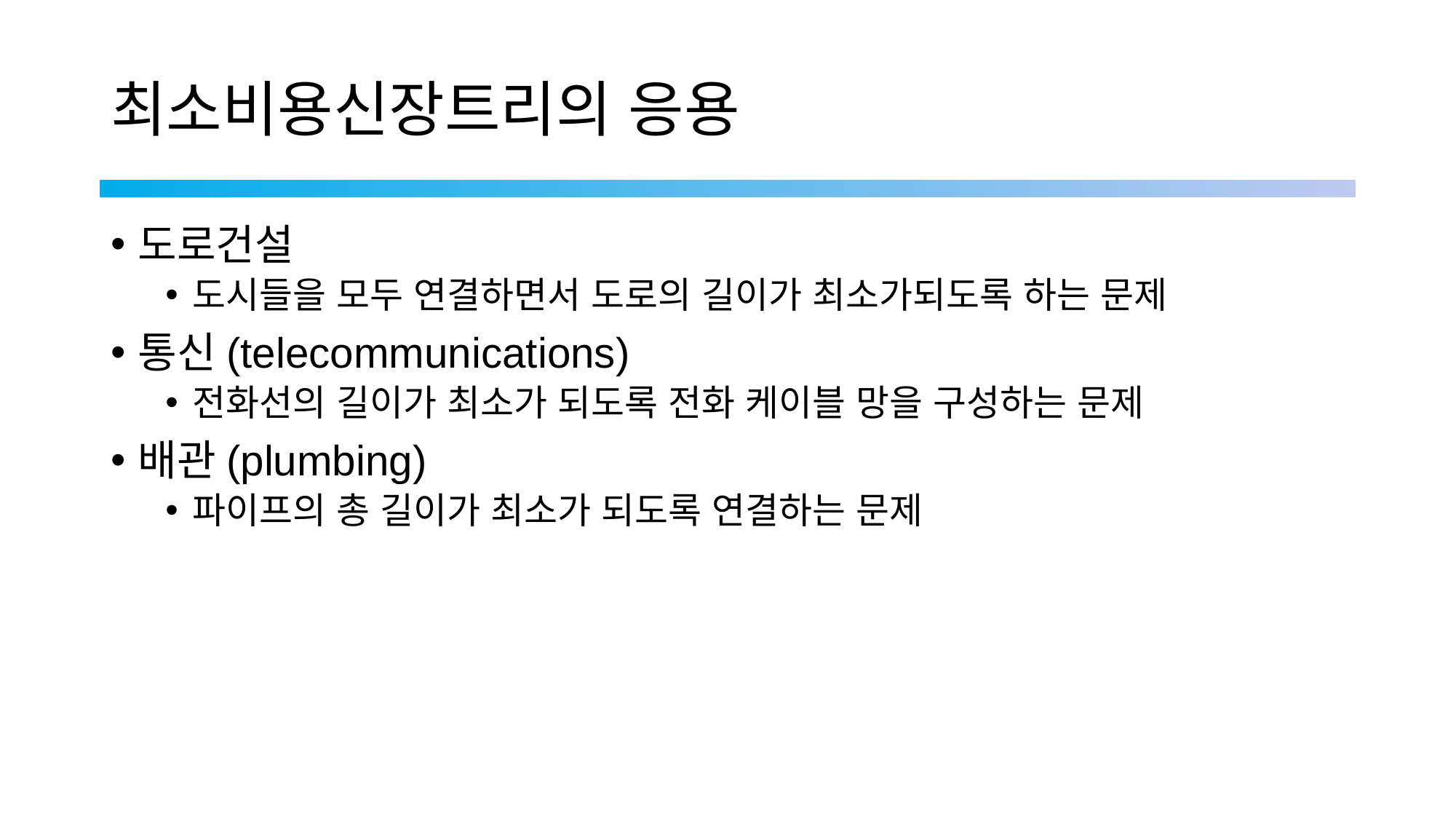

# 최소비용신장트리의 응용
도로건설
도시들을 모두 연결하면서 도로의 길이가 최소가되도록 하는 문제
통신(telecommunications)
전화선의 길이가 최소가 되도록 전화 케이블 망을 구성하는 문제
배관(plumbing)
파이프의 총 길이가 최소가 되도록 연결하는 문제